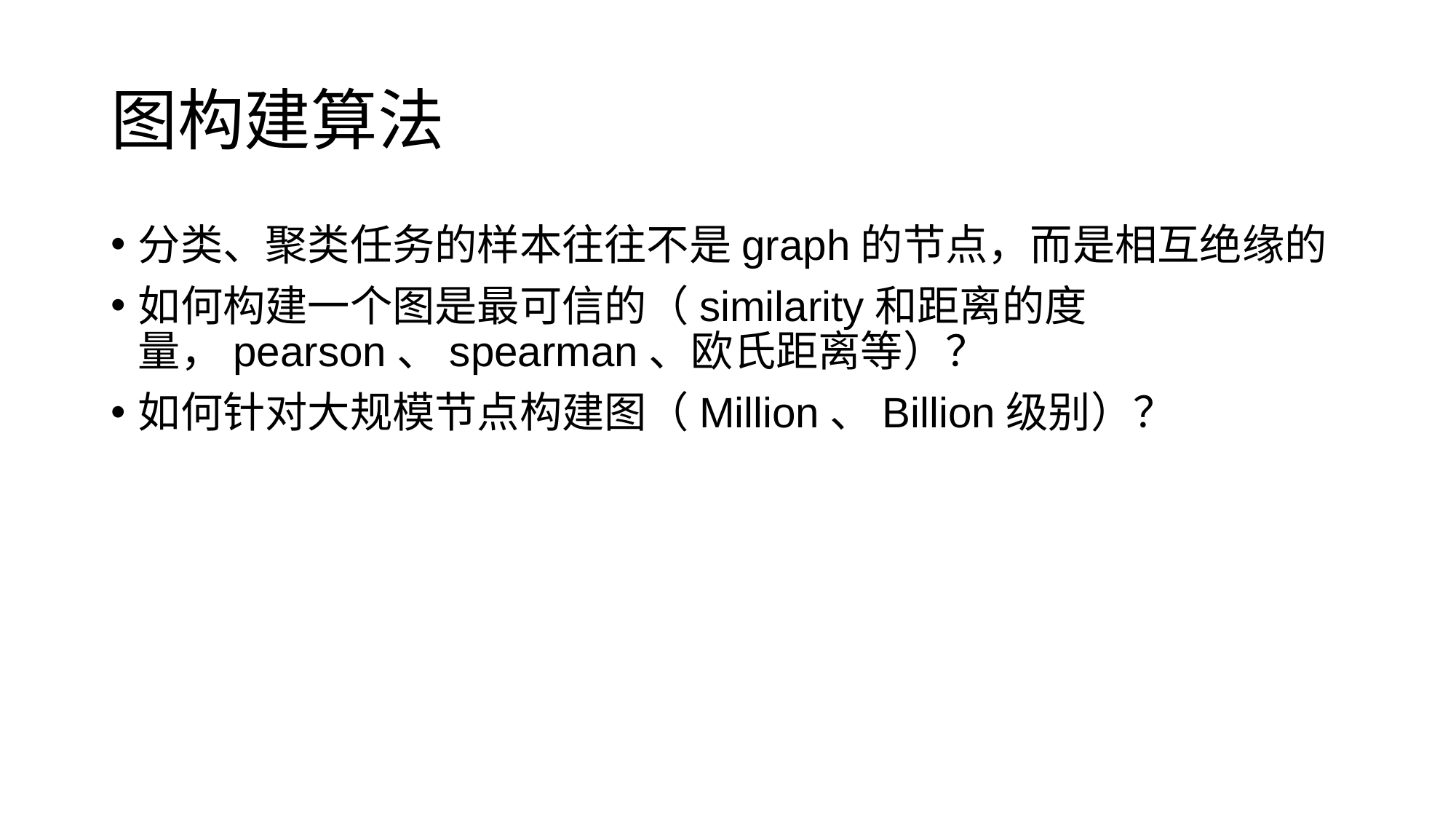

# 图构建算法
分类、聚类任务的样本往往不是graph的节点，而是相互绝缘的
如何构建一个图是最可信的（similarity和距离的度量，pearson、spearman、欧氏距离等）？
如何针对大规模节点构建图（Million、Billion级别）？